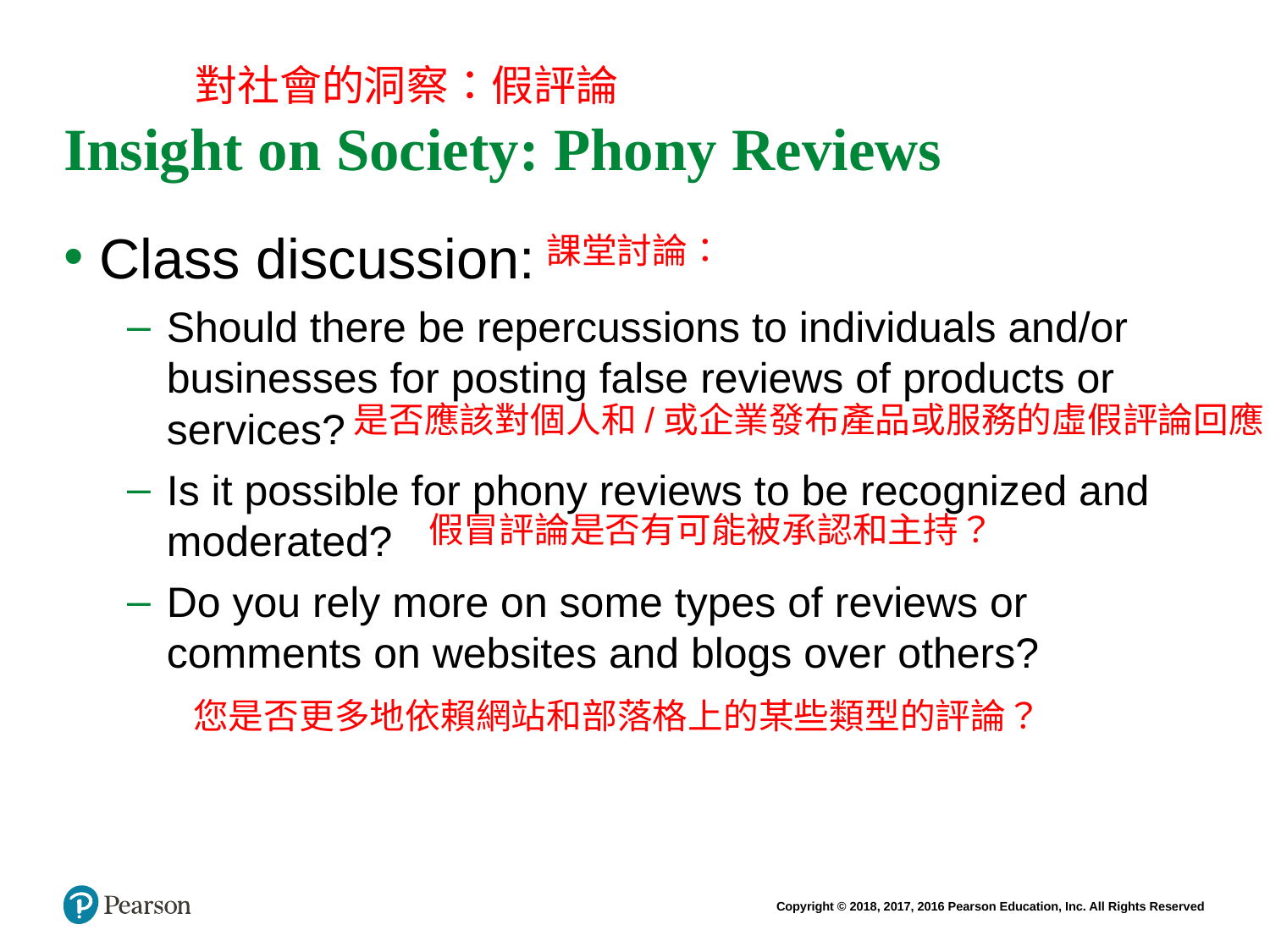

# Insight on Society: Phony Reviews
對社會的洞察：假評論
Class discussion:
Should there be repercussions to individuals and/or businesses for posting false reviews of products or services?
Is it possible for phony reviews to be recognized and moderated?
Do you rely more on some types of reviews or comments on websites and blogs over others?

課堂討論：
是否應該對個人和/或企業發布產品或服務的虛假評論回應？
假冒評論是否有可能被承認和主持？
您是否更多地依賴網站和部落格上的某些類型的評論？